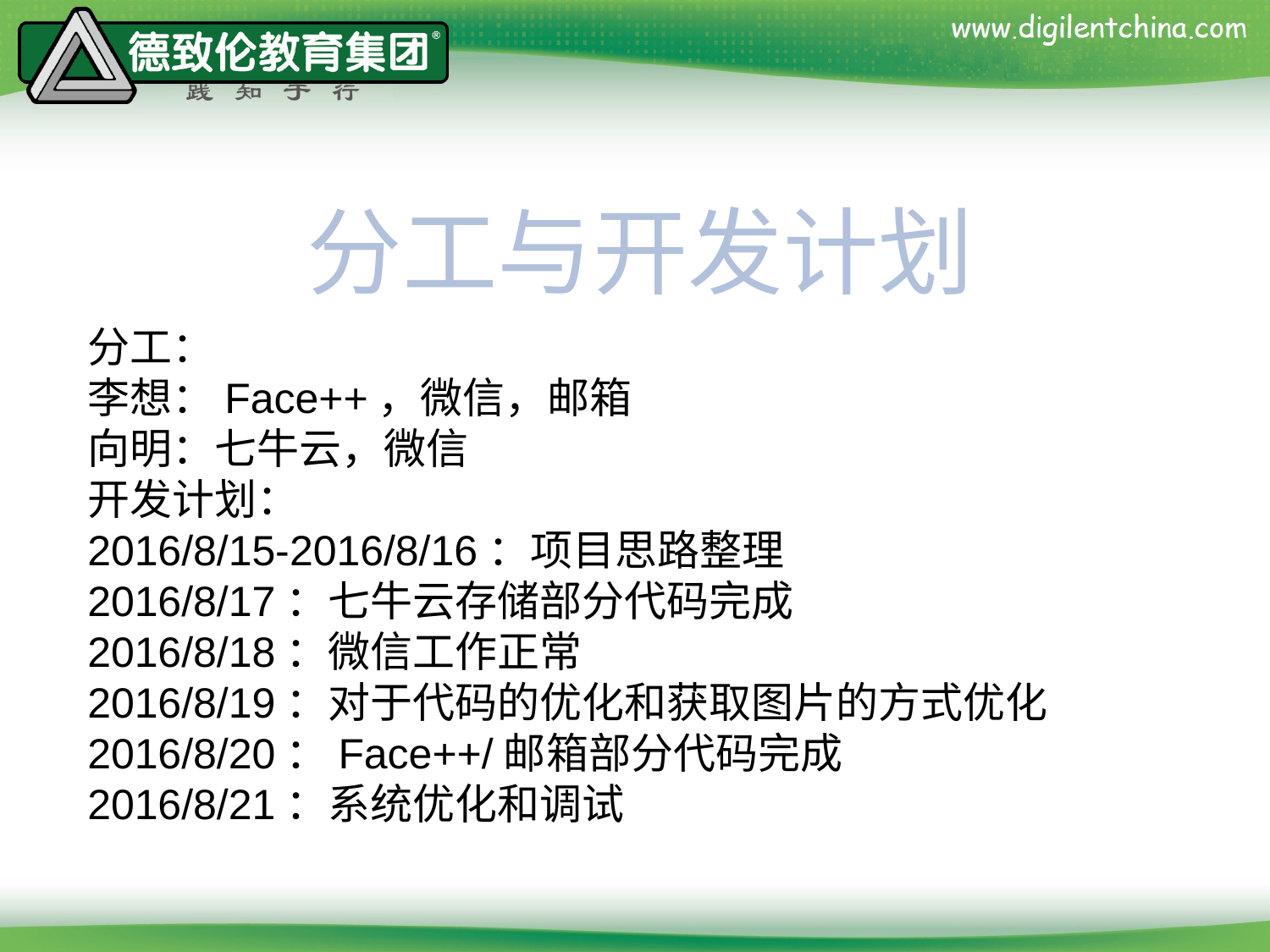

分工与开发计划
分工：
李想：Face++，微信，邮箱
向明：七牛云，微信
开发计划：
2016/8/15-2016/8/16：项目思路整理
2016/8/17：七牛云存储部分代码完成
2016/8/18：微信工作正常
2016/8/19：对于代码的优化和获取图片的方式优化
2016/8/20：Face++/邮箱部分代码完成
2016/8/21：系统优化和调试